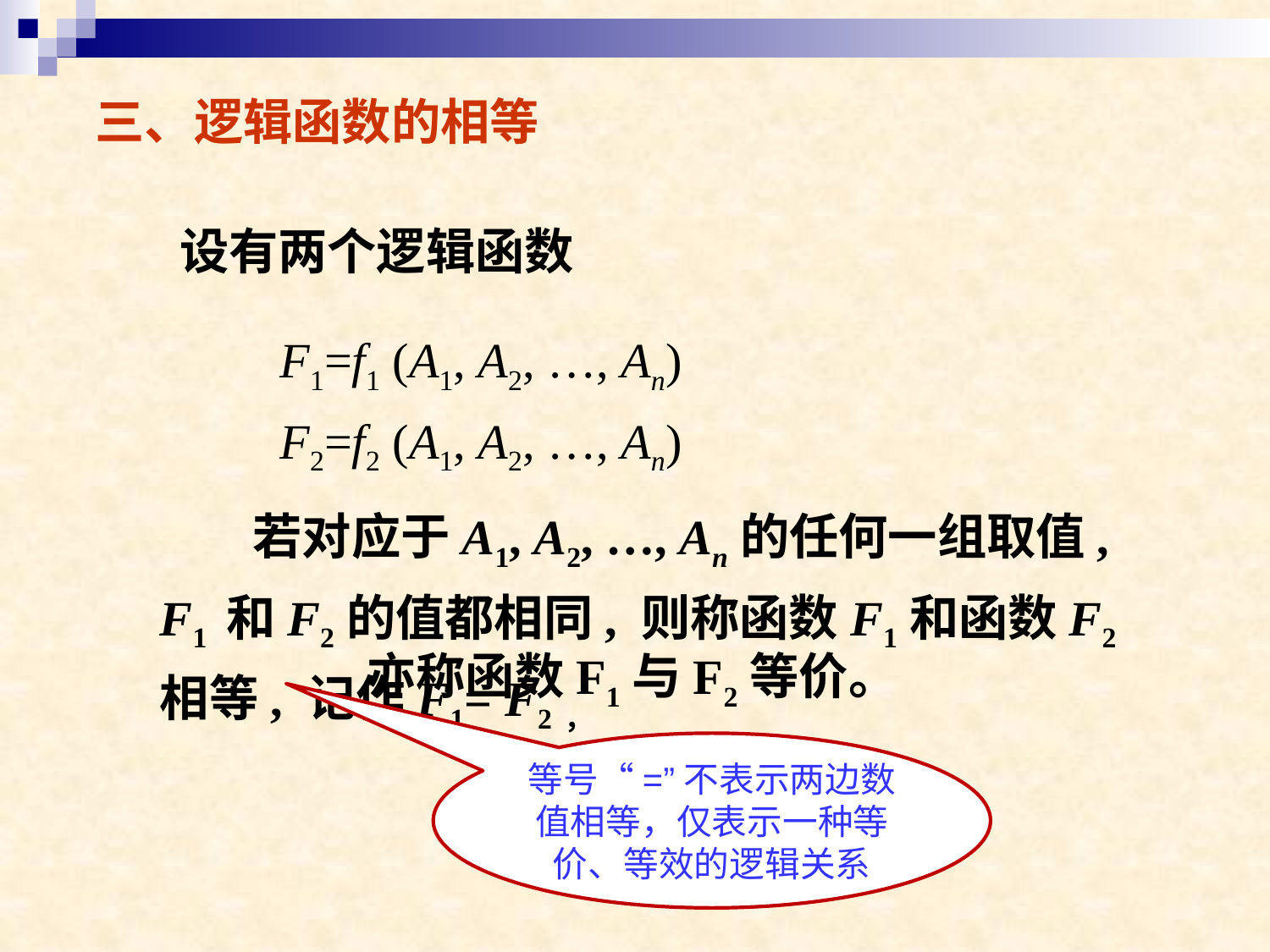

三、逻辑函数的相等
设有两个逻辑函数
F1=f1 (A1, A2, …, An)
F2=f2 (A1, A2, …, An)
若对应于A1, A2, …, An的任何一组取值, F1 和F2的值都相同, 则称函数F1和函数F2相等, 记作F1= F2，
亦称函数F1与F2等价。
等号“=”不表示两边数值相等，仅表示一种等价、等效的逻辑关系